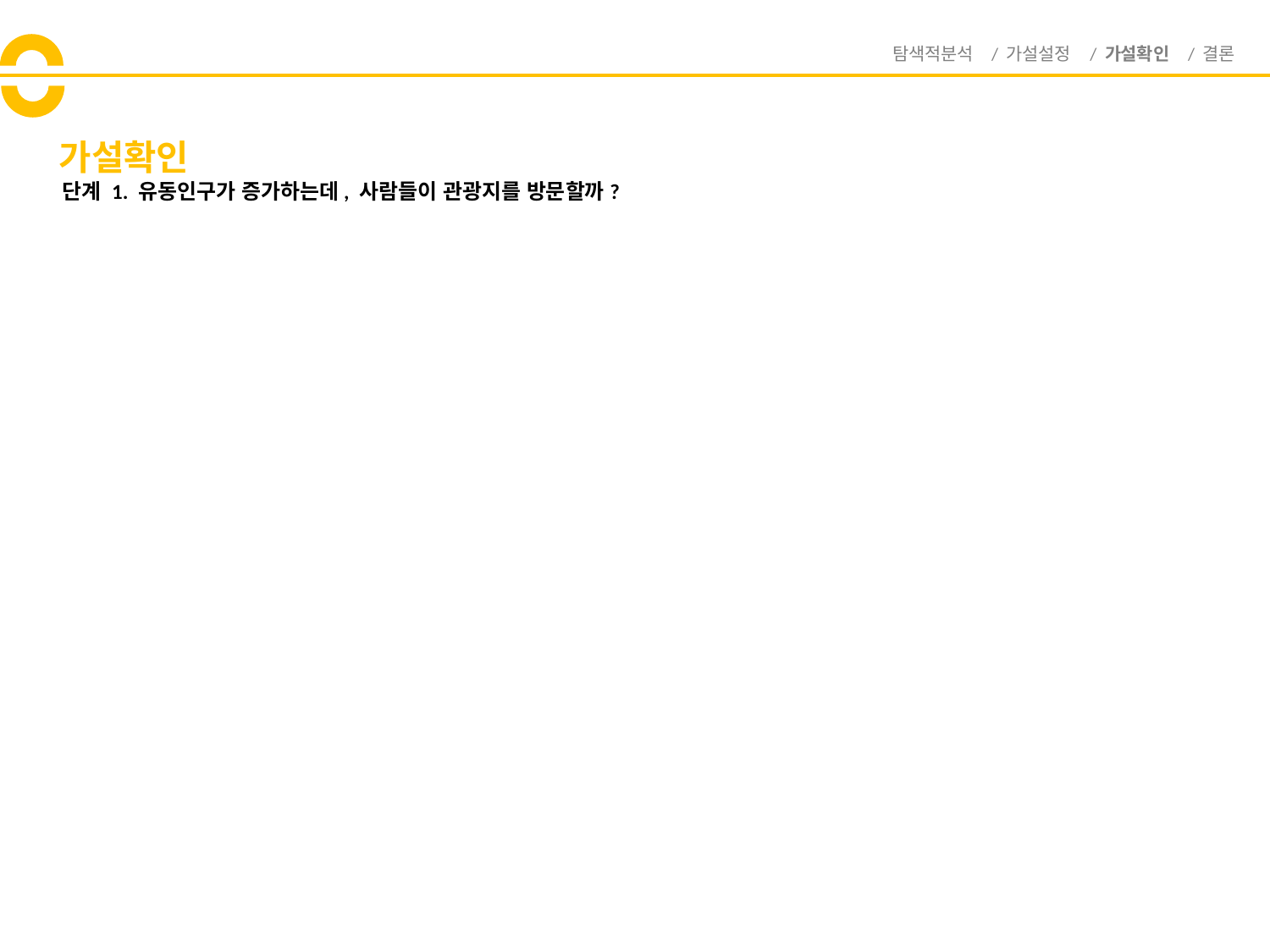

탐색적분석   / 가설설정   / 가설확인   / 결론

# 가설확인
단계 1. 유동인구가 증가하는데, 사람들이 관광지를 방문할까?